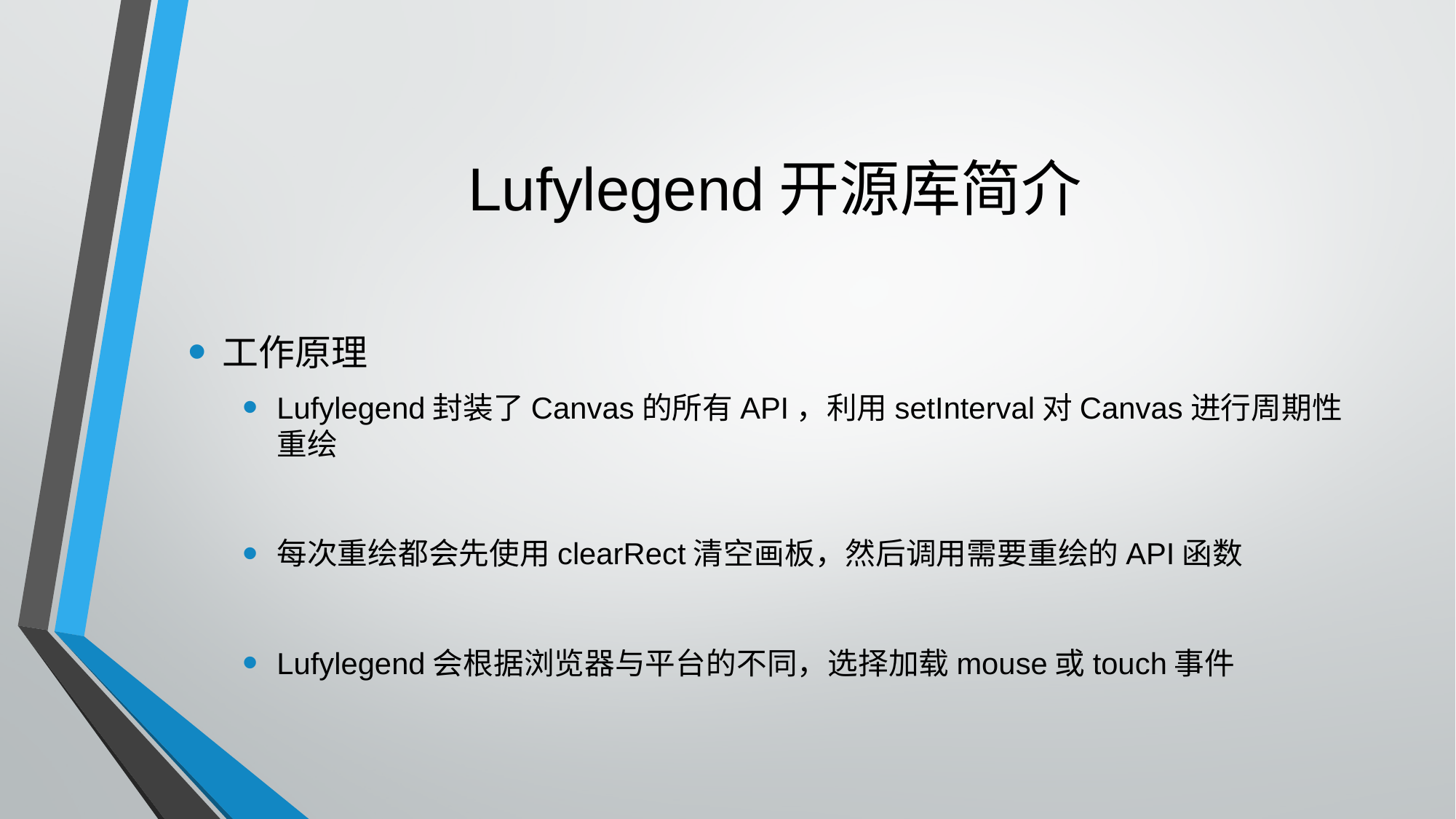

# Lufylegend开源库简介
工作原理
Lufylegend封装了Canvas的所有API，利用setInterval对Canvas进行周期性重绘

每次重绘都会先使用clearRect清空画板，然后调用需要重绘的API函数

Lufylegend会根据浏览器与平台的不同，选择加载mouse或touch事件